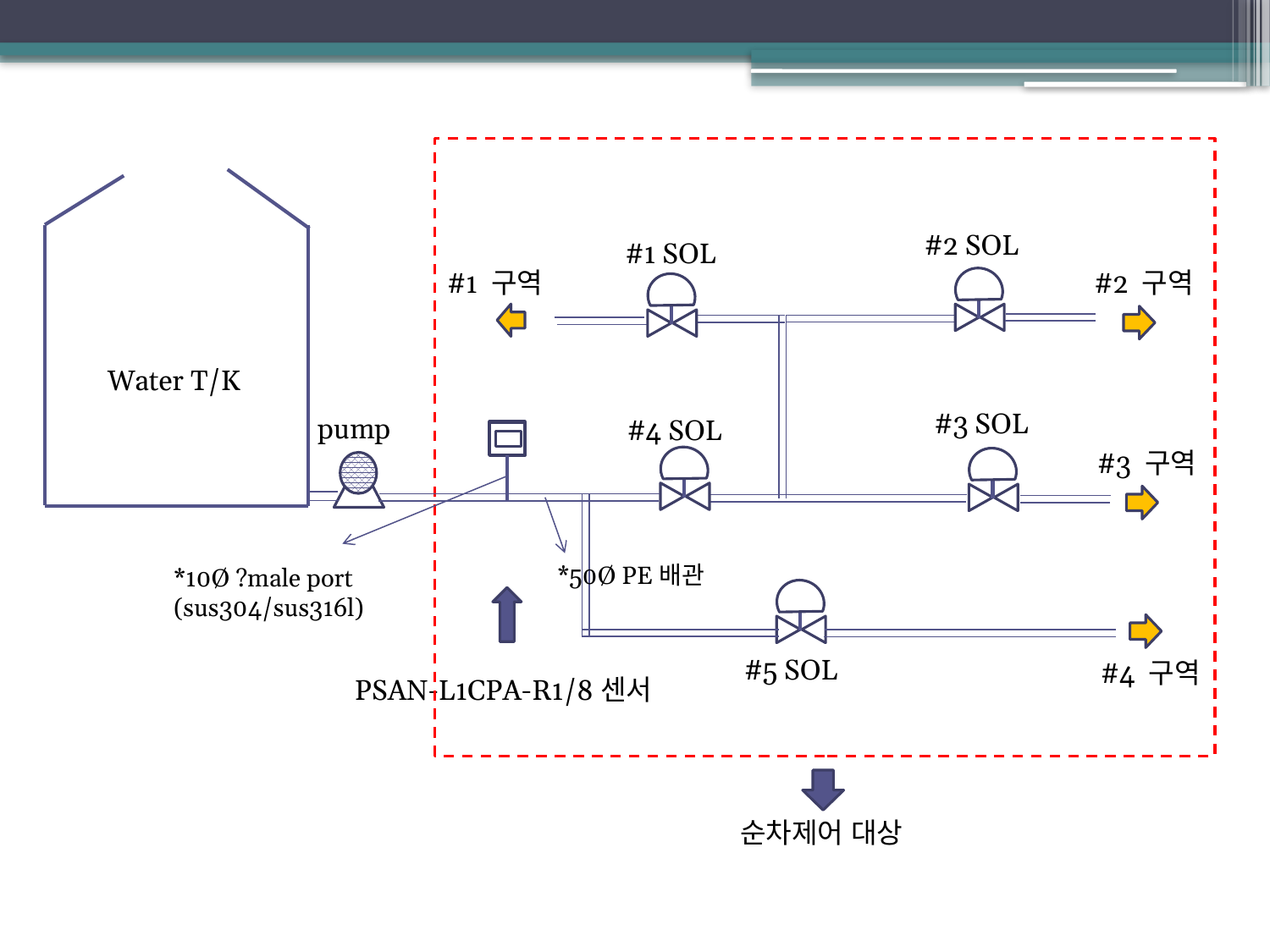

#2 SOL
#1 SOL
#2 구역
#1 구역

Water T/K
#3 SOL
pump
#4 SOL

#3 구역

*50Ø PE배관
*10Ø ?male port (sus304/sus316l)

#5 SOL
#4 구역
PSAN-L1CPA-R1/8센서

순차제어 대상